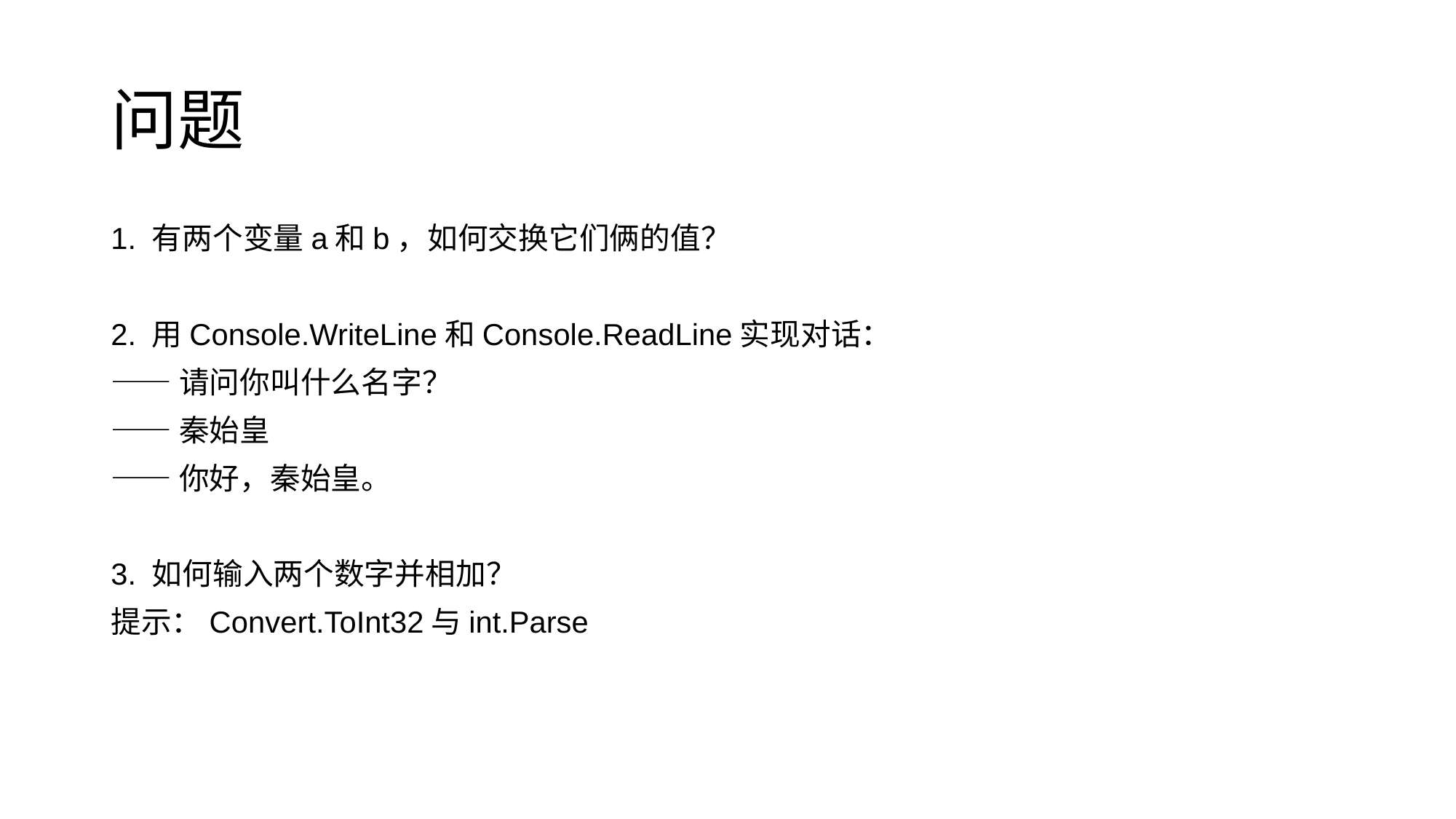

# 问题
1. 有两个变量a和b，如何交换它们俩的值？

2. 用Console.WriteLine和Console.ReadLine实现对话：
——请问你叫什么名字？
——秦始皇
——你好，秦始皇。

3. 如何输入两个数字并相加？
提示：Convert.ToInt32与int.Parse